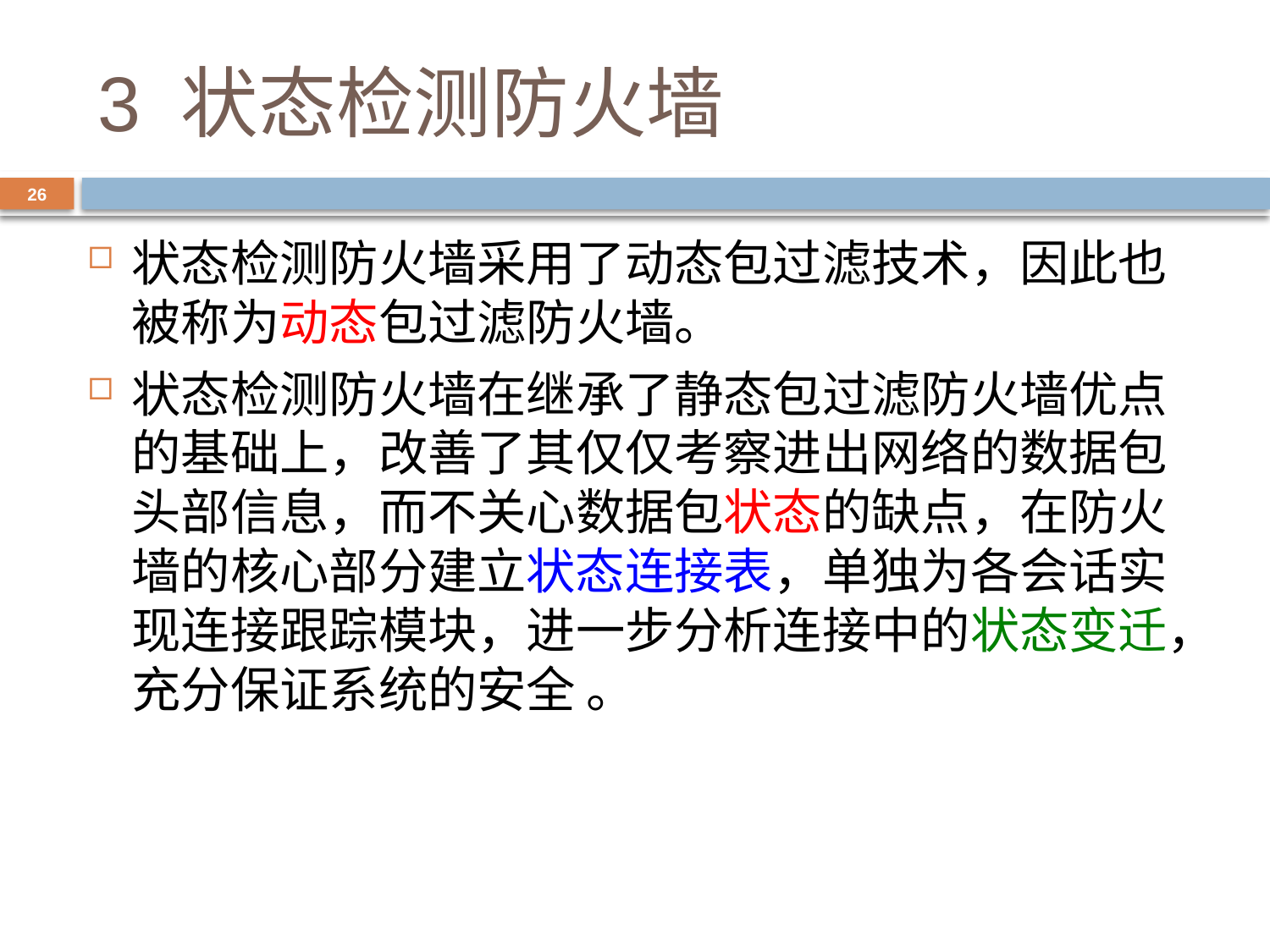

# 3 状态检测防火墙
26
状态检测防火墙采用了动态包过滤技术，因此也被称为动态包过滤防火墙。
状态检测防火墙在继承了静态包过滤防火墙优点的基础上，改善了其仅仅考察进出网络的数据包头部信息，而不关心数据包状态的缺点，在防火墙的核心部分建立状态连接表，单独为各会话实现连接跟踪模块，进一步分析连接中的状态变迁，充分保证系统的安全 。